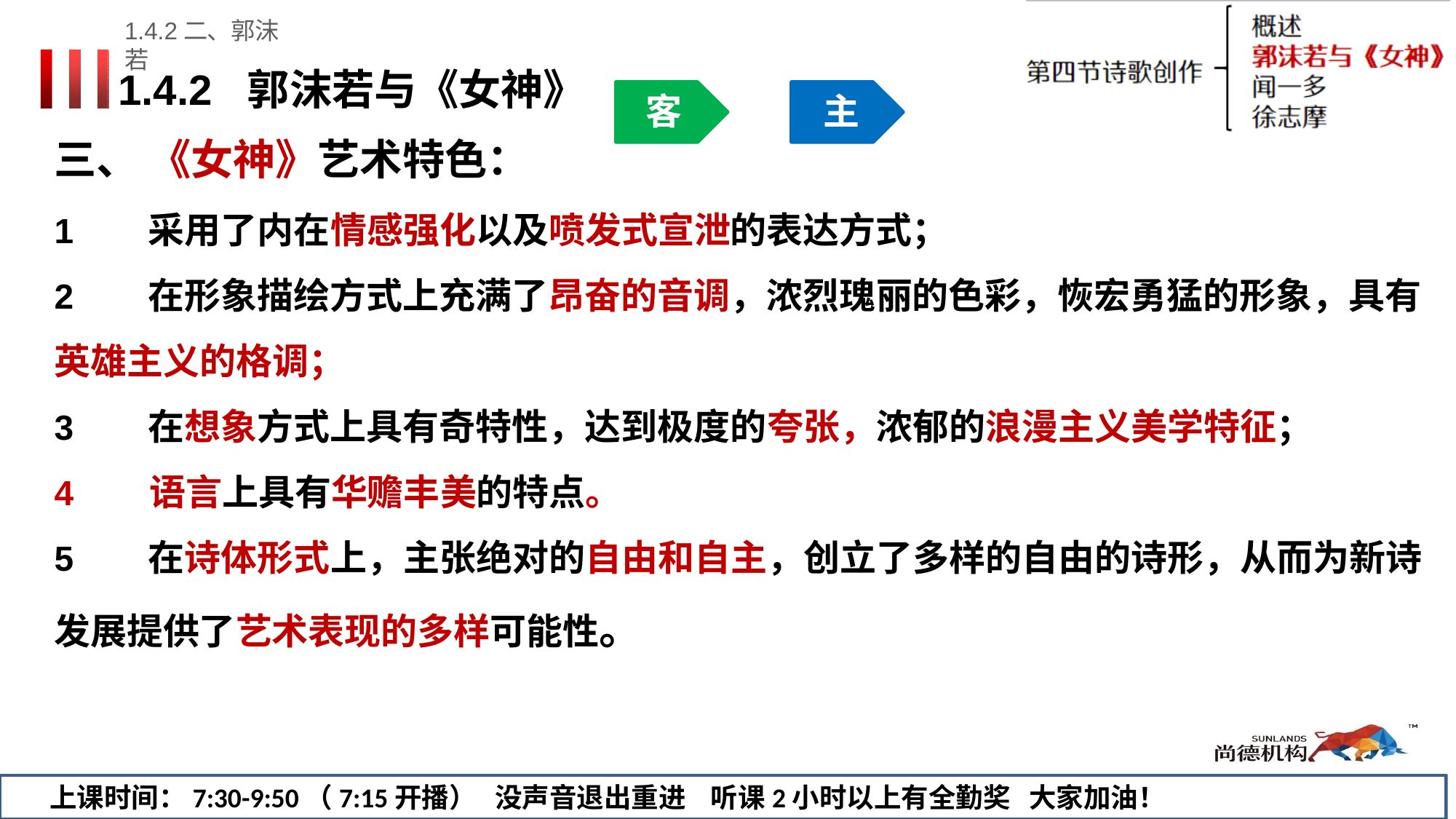

1.4.2二、郭沫若

# 1.4.2	郭沫若与《女神》

客	主
三、 《女神》艺术特色：
采用了内在情感强化以及喷发式宣泄的表达方式；
在形象描绘方式上充满了昂奋的音调，浓烈瑰丽的色彩，恢宏勇猛的形象，具有
英雄主义的格调；
在想象方式上具有奇特性，达到极度的夸张，浓郁的浪漫主义美学特征；
语言上具有华赡丰美的特点。
在诗体形式上，主张绝对的自由和自主，创立了多样的自由的诗形，从而为新诗
发展提供了艺术表现的多样可能性。